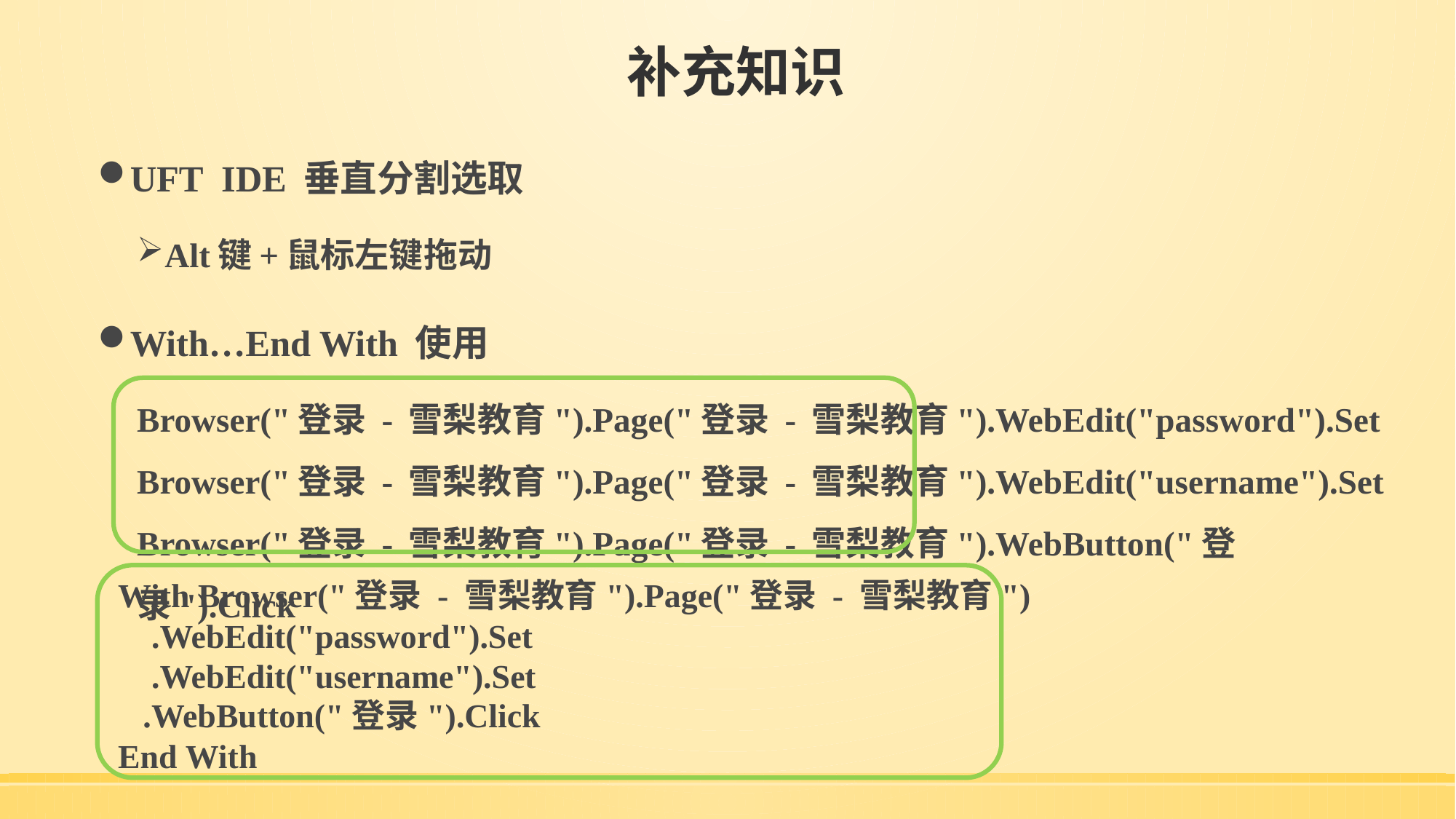

# 补充知识
UFT  IDE 垂直分割选取
Alt键+鼠标左键拖动
With…End With 使用
Browser("登录 - 雪梨教育").Page("登录 - 雪梨教育").WebEdit("password").Set
Browser("登录 - 雪梨教育").Page("登录 - 雪梨教育").WebEdit("username").Set
Browser("登录 - 雪梨教育").Page("登录 - 雪梨教育").WebButton("登录").Click

With Browser("登录 - 雪梨教育").Page("登录 - 雪梨教育")
    .WebEdit("password").Set
    .WebEdit("username").Set
   .WebButton("登录").Click
End With